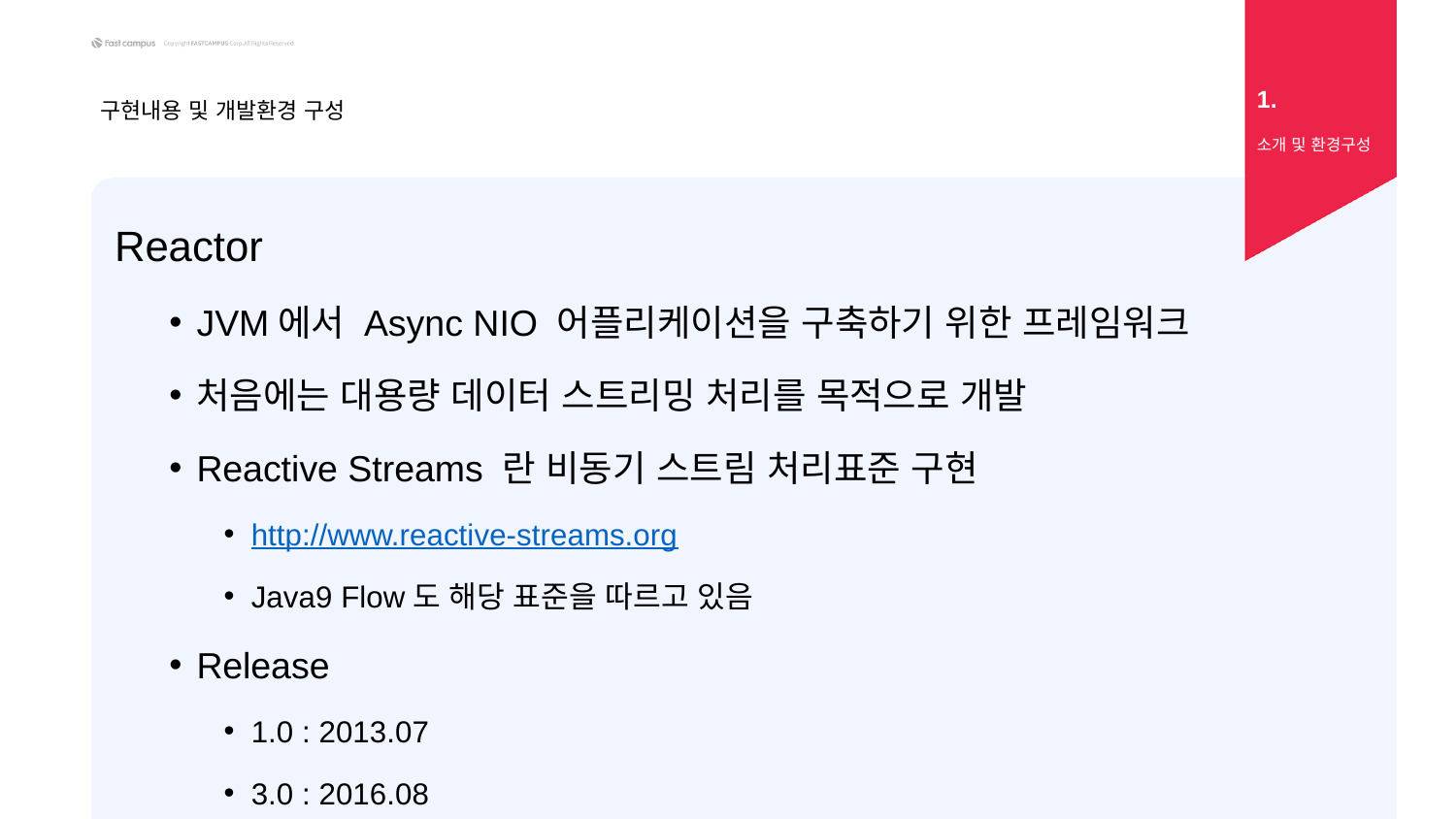

1.
# 구현내용 및 개발환경 구성
소개 및 환경구성
Reactor
JVM에서 Async NIO 어플리케이션을 구축하기 위한 프레임워크
처음에는 대용량 데이터 스트리밍 처리를 목적으로 개발
Reactive Streams 란 비동기 스트림 처리표준 구현
http://www.reactive-streams.org
Java9 Flow도 해당 표준을 따르고 있음
Release
1.0 : 2013.07
3.0 : 2016.08